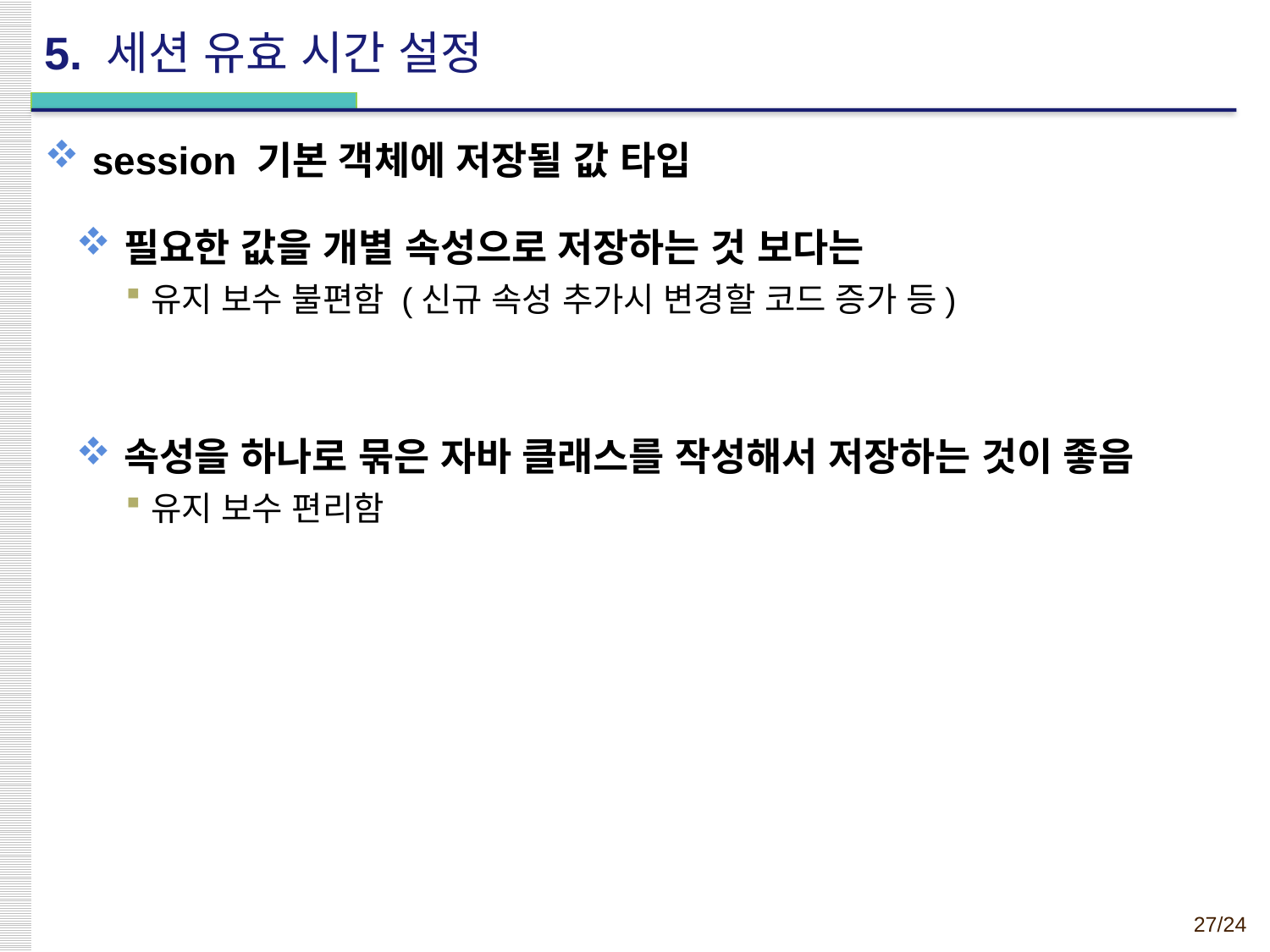

# 5. 세션 유효 시간 설정
session 기본 객체에 저장될 값 타입

필요한 값을 개별 속성으로 저장하는 것 보다는
유지 보수 불편함 (신규 속성 추가시 변경할 코드 증가 등)

속성을 하나로 묶은 자바 클래스를 작성해서 저장하는 것이 좋음
유지 보수 편리함